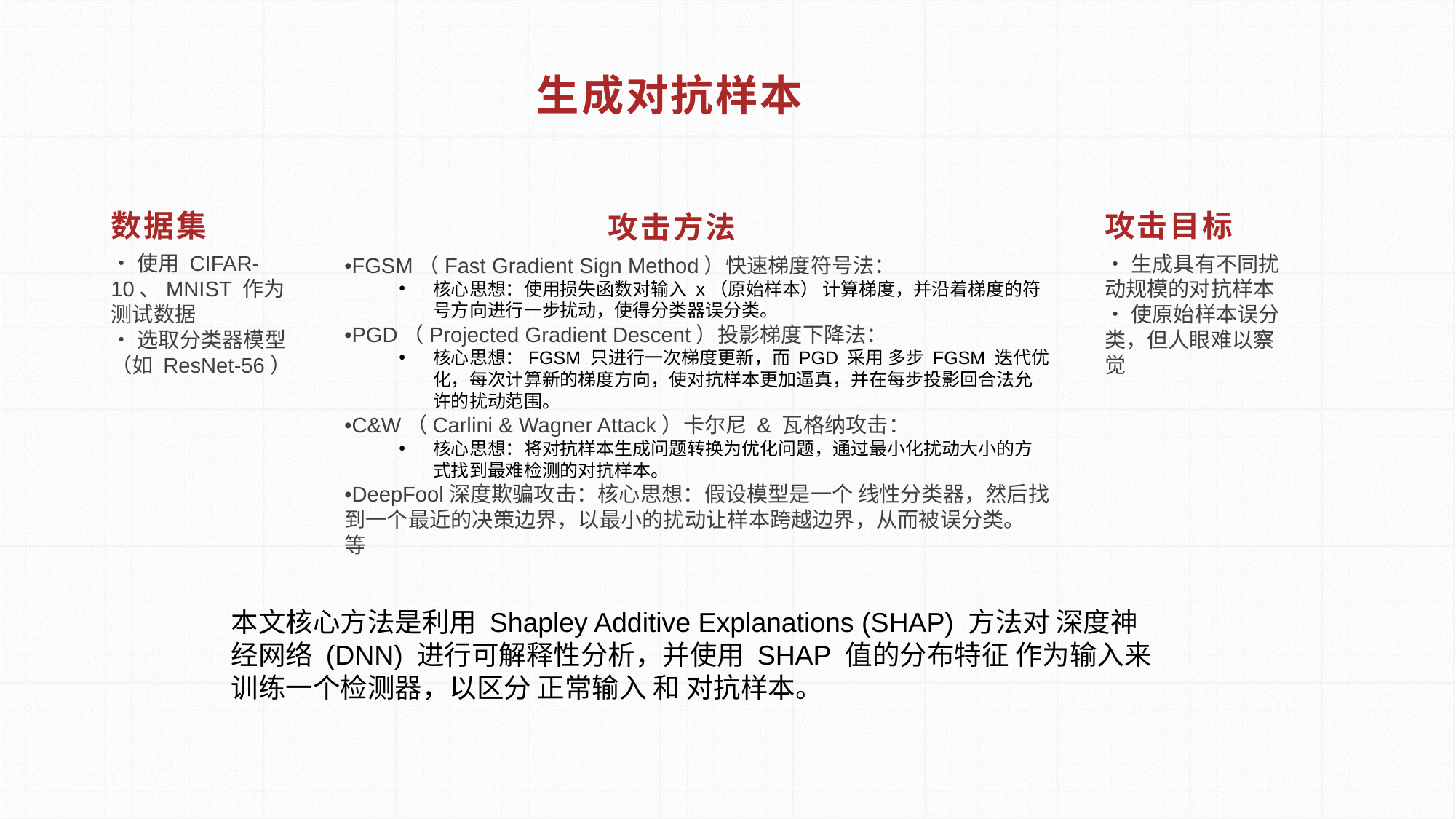

生成对抗样本
数据集
攻击目标
攻击方法
•使用 CIFAR-10、MNIST 作为测试数据
•选取分类器模型（如 ResNet-56）
•生成具有不同扰动规模的对抗样本
•使原始样本误分类，但人眼难以察觉
•FGSM（Fast Gradient Sign Method）快速梯度符号法：
核心思想：使用损失函数对输入 x（原始样本） 计算梯度，并沿着梯度的符号方向进行一步扰动，使得分类器误分类。
•PGD（Projected Gradient Descent）投影梯度下降法：
核心思想：FGSM 只进行一次梯度更新，而 PGD 采用 多步 FGSM 迭代优化，每次计算新的梯度方向，使对抗样本更加逼真，并在每步投影回合法允许的扰动范围。
•C&W（Carlini & Wagner Attack）卡尔尼 & 瓦格纳攻击：
核心思想：将对抗样本生成问题转换为优化问题，通过最小化扰动大小的方式找到最难检测的对抗样本。
•DeepFool深度欺骗攻击：核心思想：假设模型是一个 线性分类器，然后找到一个最近的决策边界，以最小的扰动让样本跨越边界，从而被误分类。 等
本文核心方法是利用 Shapley Additive Explanations (SHAP) 方法对 深度神经网络 (DNN) 进行可解释性分析，并使用 SHAP 值的分布特征 作为输入来训练一个检测器，以区分 正常输入 和 对抗样本。